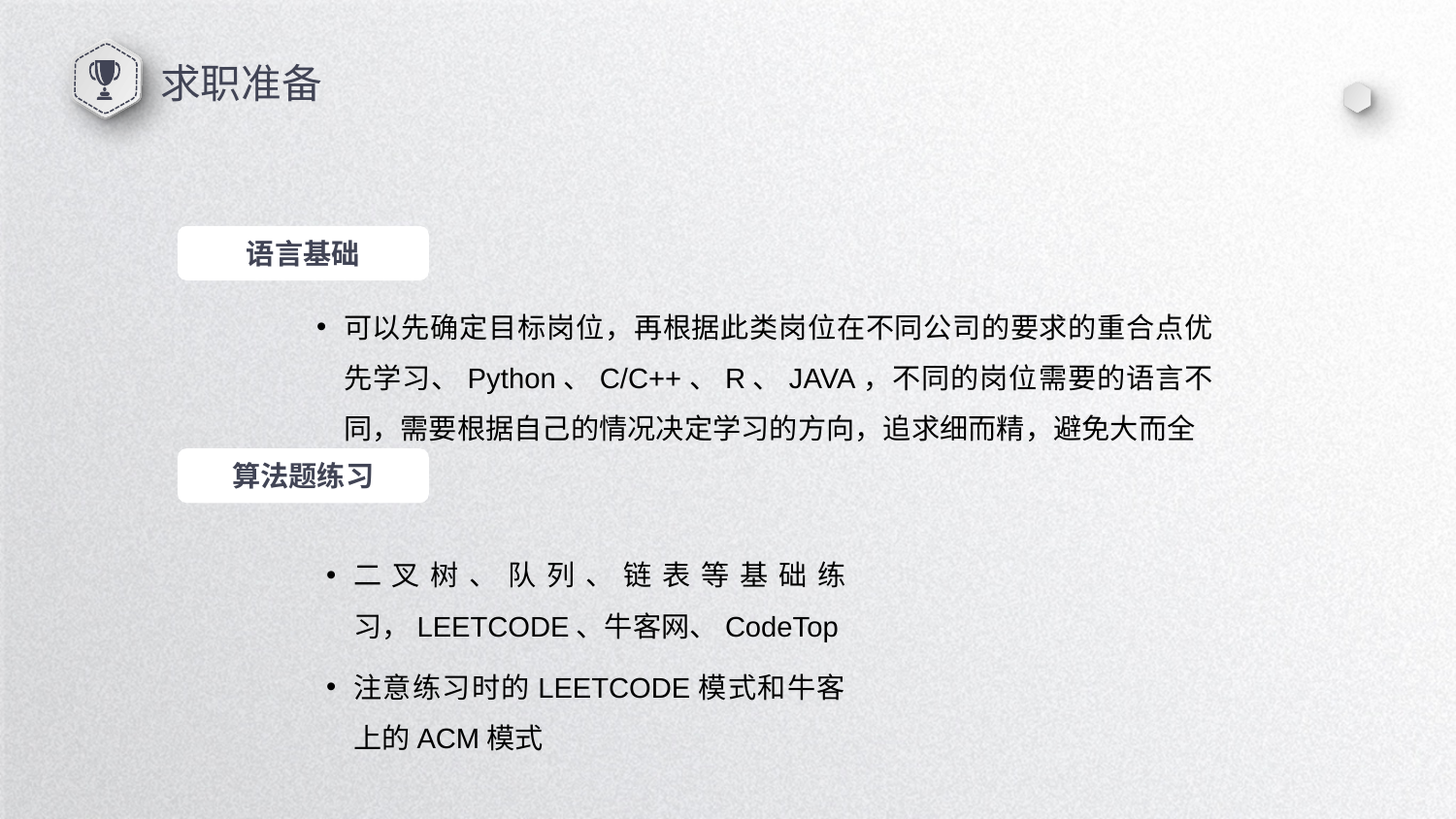

求职准备

语言基础
可以先确定目标岗位，再根据此类岗位在不同公司的要求的重合点优先学习、Python、C/C++、R、JAVA，不同的岗位需要的语言不同，需要根据自己的情况决定学习的方向，追求细而精，避免大而全
算法题练习
二叉树、队列、链表等基础练习，LEETCODE、牛客网、CodeTop
注意练习时的LEETCODE模式和牛客上的ACM模式